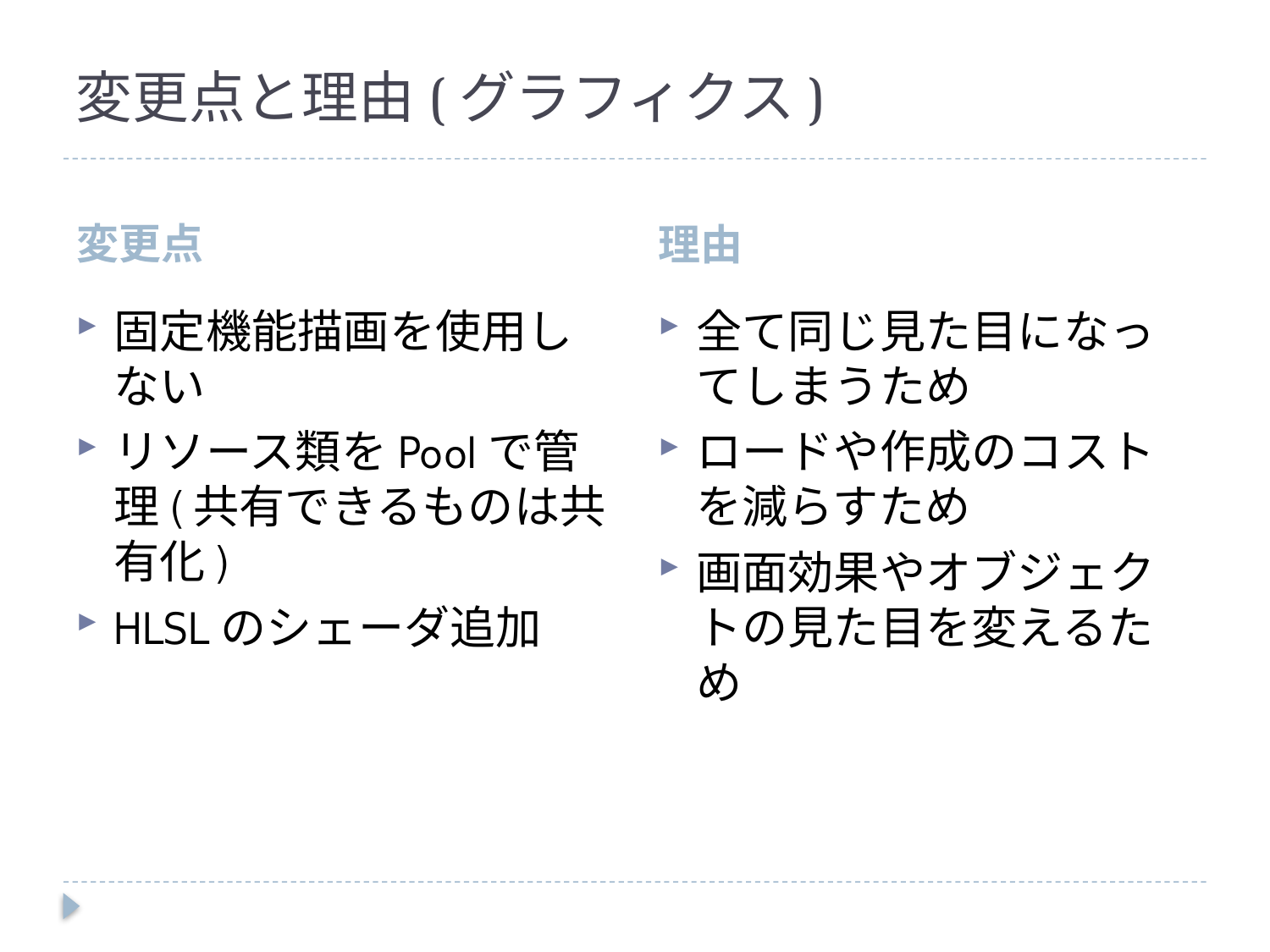

# 変更点と理由(グラフィクス)
変更点
理由
固定機能描画を使用しない
リソース類をPoolで管理(共有できるものは共有化)
HLSLのシェーダ追加

全て同じ見た目になってしまうため
ロードや作成のコストを減らすため
画面効果やオブジェクトの見た目を変えるため